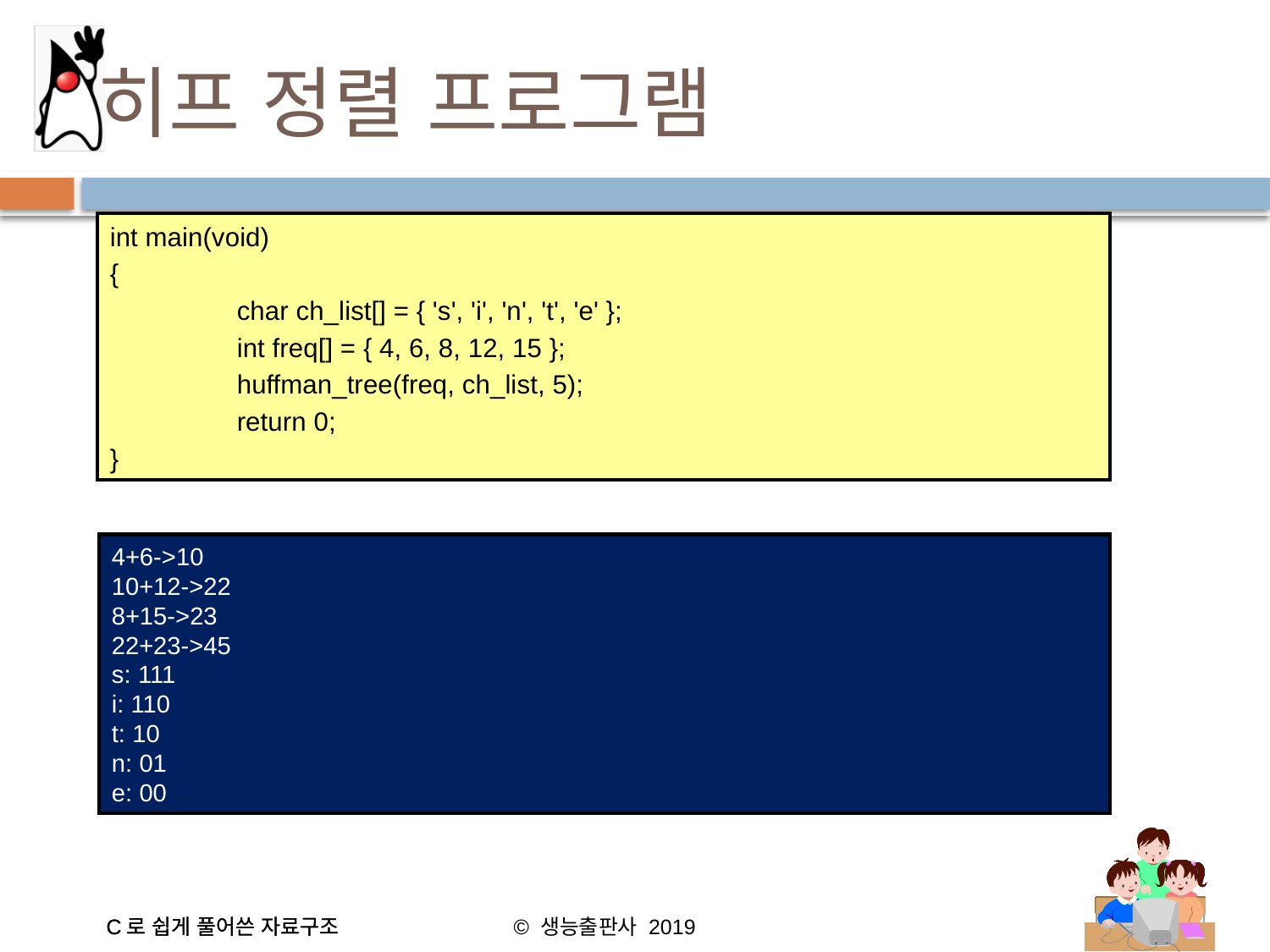

# 히프 정렬 프로그램
int main(void)
{
	char ch_list[] = { 's', 'i', 'n', 't', 'e' };
	int freq[] = { 4, 6, 8, 12, 15 };
	huffman_tree(freq, ch_list, 5);
	return 0;
}
4+6->10
10+12->22
8+15->23
22+23->45
s: 111
i: 110
t: 10
n: 01
e: 00